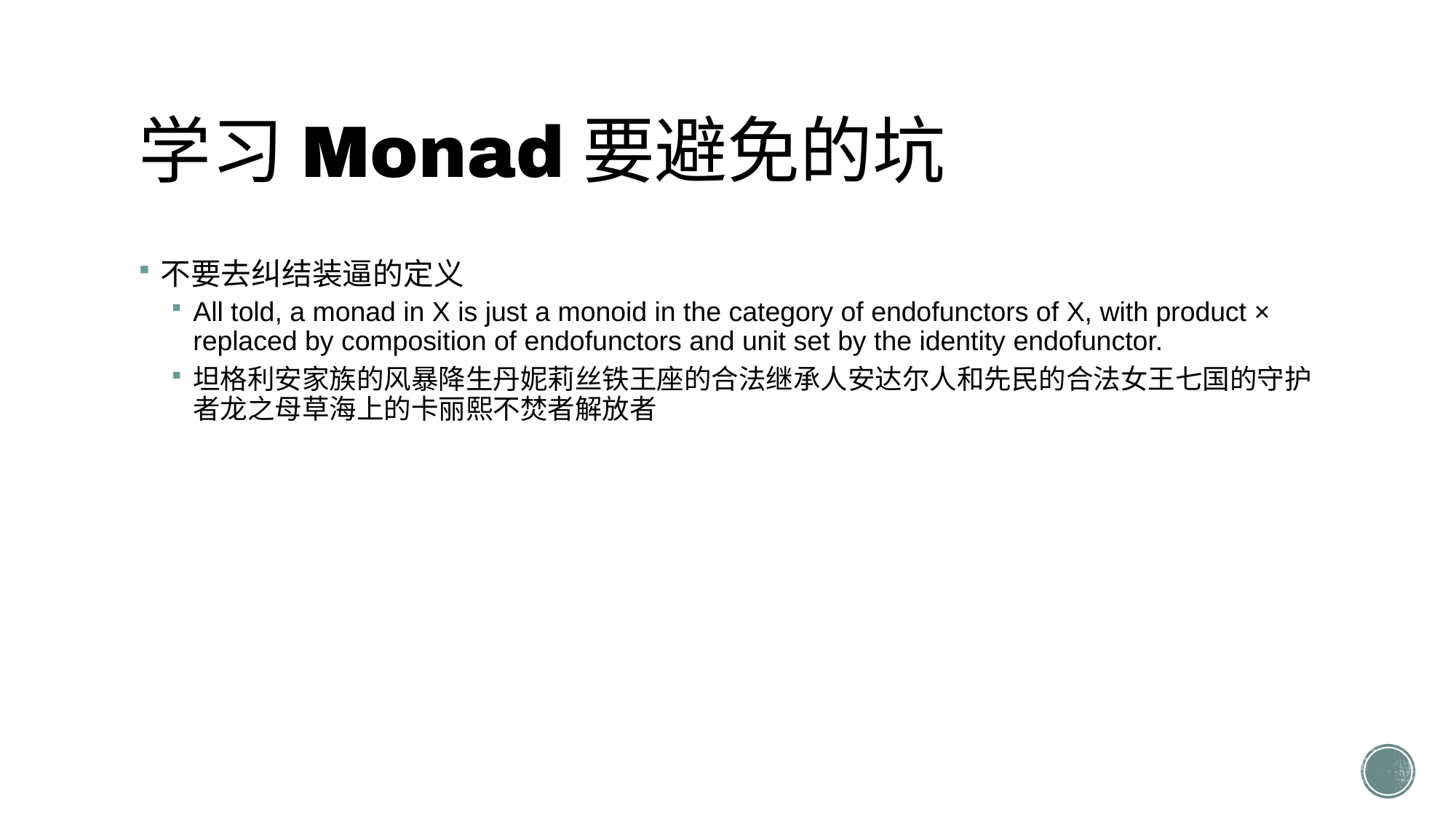

# 学习Monad要避免的坑
不要去纠结装逼的定义
All told, a monad in X is just a monoid in the category of endofunctors of X, with product × replaced by composition of endofunctors and unit set by the identity endofunctor.
坦格利安家族的风暴降生丹妮莉丝铁王座的合法继承人安达尔人和先民的合法女王七国的守护者龙之母草海上的卡丽熙不焚者解放者